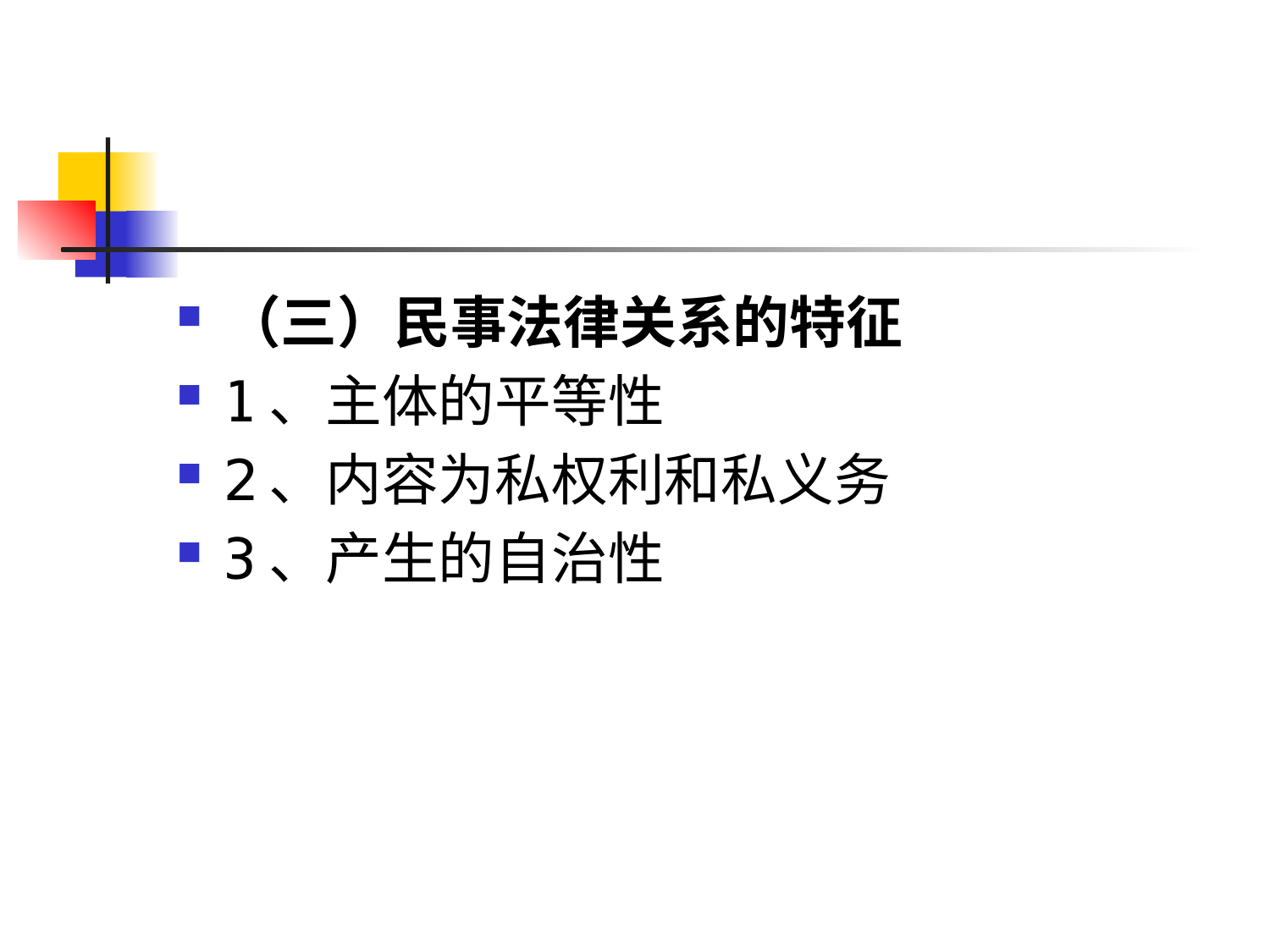

#
（三）民事法律关系的特征
1、主体的平等性
2、内容为私权利和私义务
3、产生的自治性